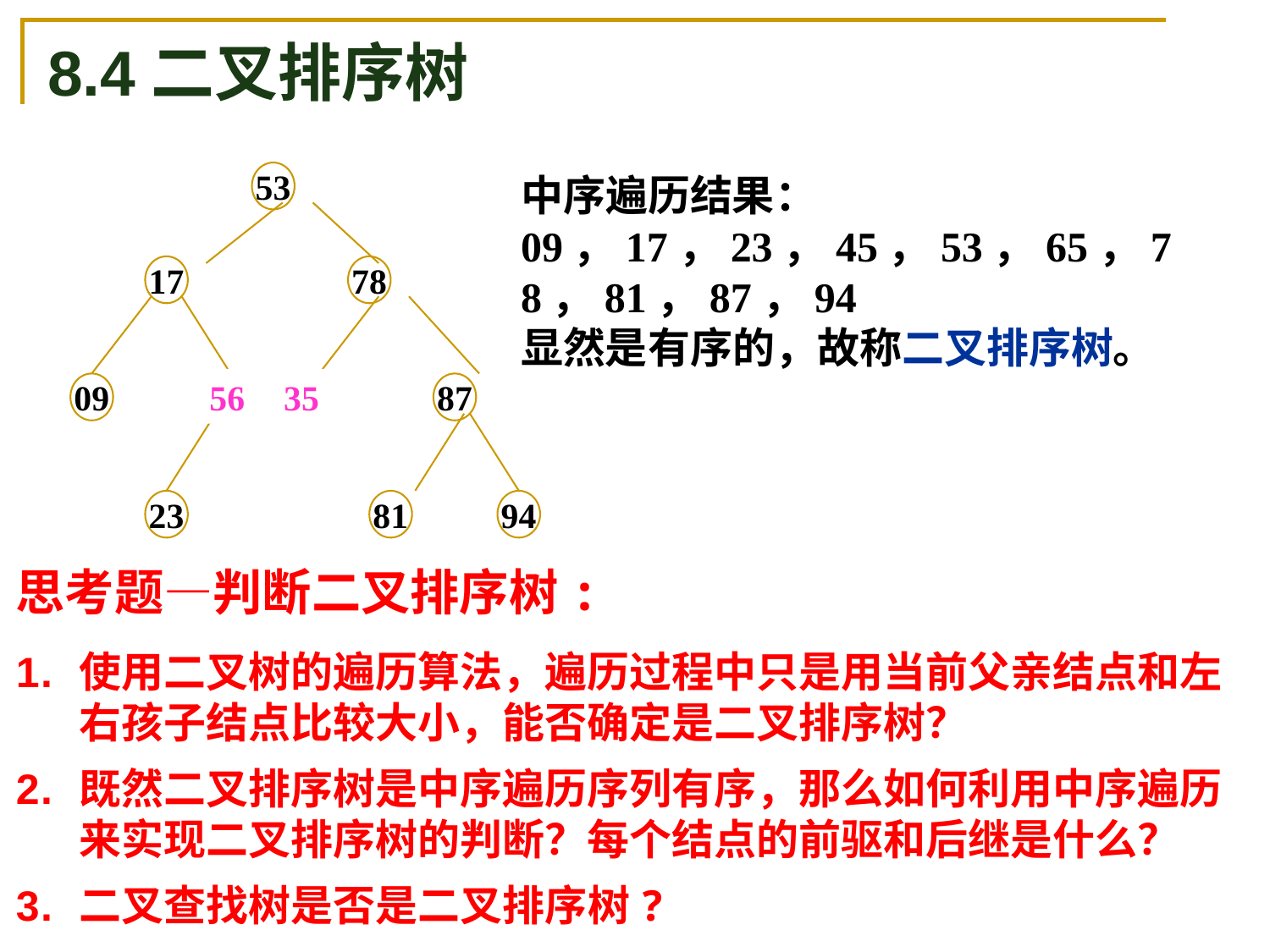

8.4二叉排序树

53
17
78
09
45
65
87
23
81
94
中序遍历结果：
09，17，23，45，53，65，78，81，87，94
显然是有序的，故称二叉排序树。
二叉排序树是一种动态查找表，适用于动态查找。
定义：二叉排序/搜索树或者是一棵空树，或者是具有下列性质的二叉树：
左子树(如果存在)上所有结点的关键字都小于根结点的关键字。
右子树(如果存在)上所有结点的关键字都大于根结点的关键字。
左子树和右子树也是二叉排序树。
2.  例子：
35
56
思考题—判断二叉排序树:
使用二叉树的遍历算法，遍历过程中只是用当前父亲结点和左右孩子结点比较大小，能否确定是二叉排序树？
既然二叉排序树是中序遍历序列有序，那么如何利用中序遍历来实现二叉排序树的判断？每个结点的前驱和后继是什么？
二叉查找树是否是二叉排序树?